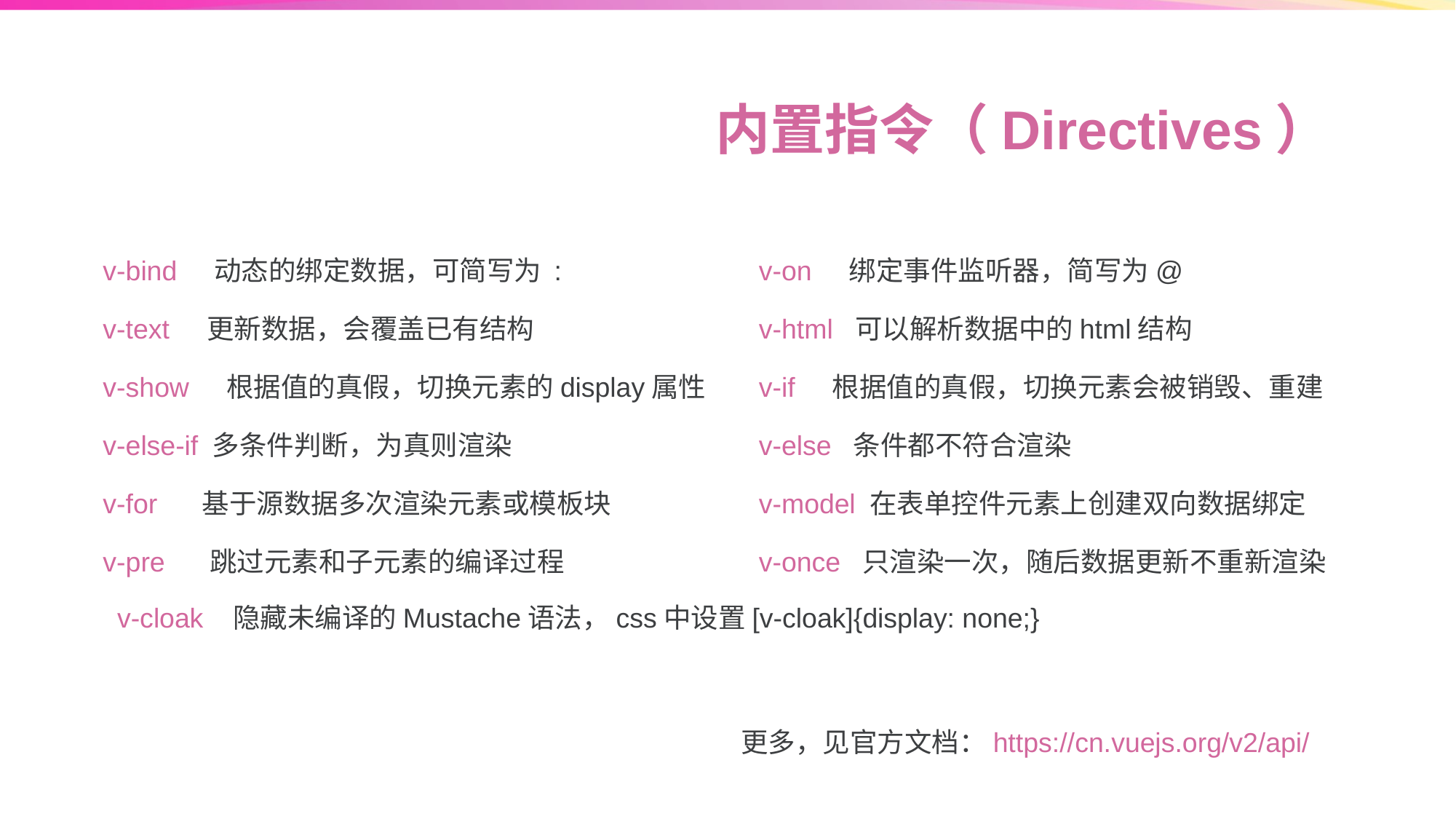

内置指令（Directives）
v-bind    动态的绑定数据，可简写为 :
v-text    更新数据，会覆盖已有结构
v-show    根据值的真假，切换元素的display属性
v-else-if 多条件判断，为真则渲染
v-for     基于源数据多次渲染元素或模板块
v-pre     跳过元素和子元素的编译过程

v-on    绑定事件监听器，简写为@
v-html  可以解析数据中的html结构
v-if    根据值的真假，切换元素会被销毁、重建
v-else  条件都不符合渲染
v-model 在表单控件元素上创建双向数据绑定
v-once  只渲染一次，随后数据更新不重新渲染

v-cloak   隐藏未编译的Mustache语法，css中设置[v-cloak]{display: none;}
更多，见官方文档：https://cn.vuejs.org/v2/api/